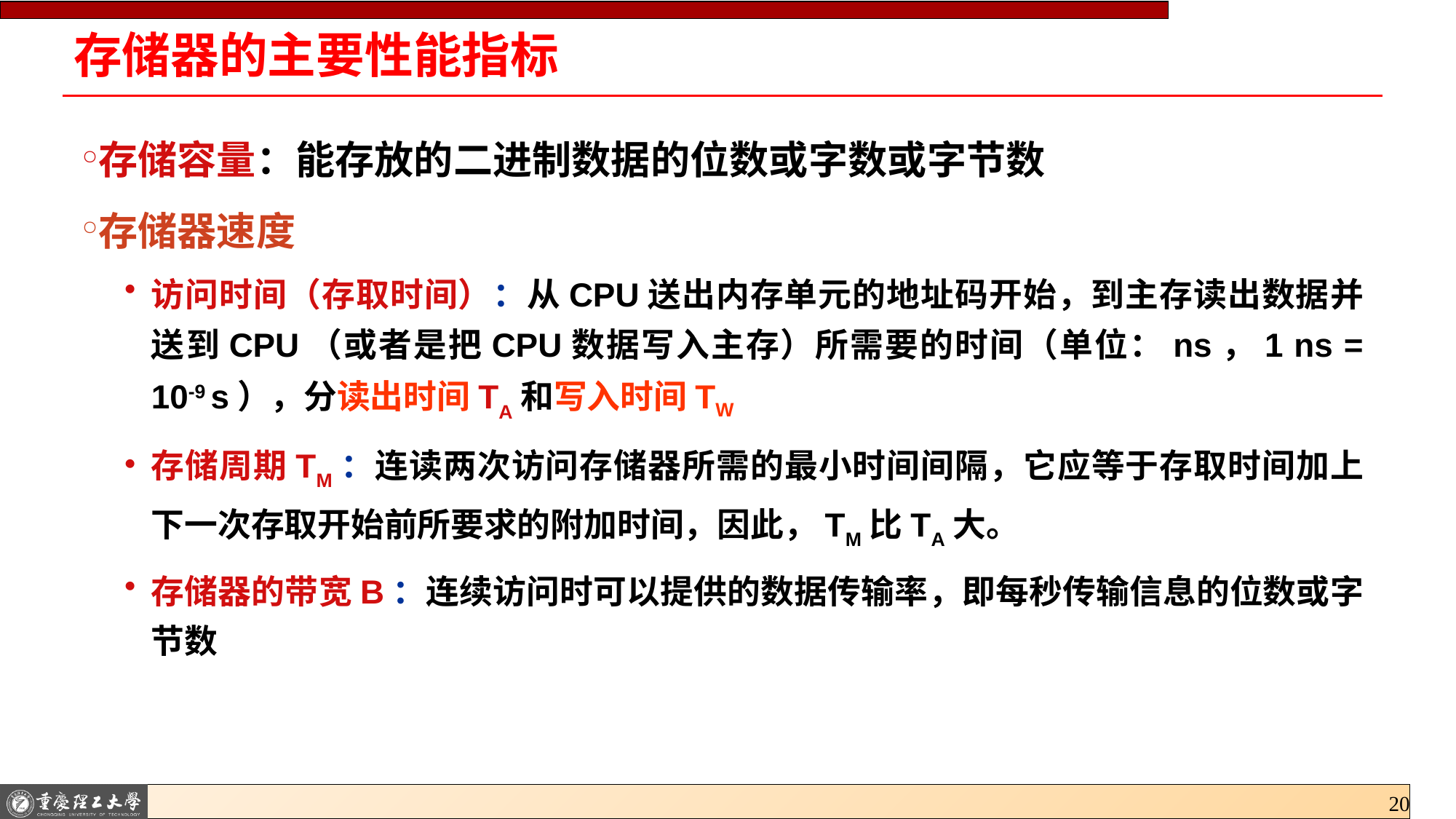

# 存储器的主要性能指标
存储容量：能存放的二进制数据的位数或字数或字节数
存储器速度
访问时间（存取时间）：从CPU送出内存单元的地址码开始，到主存读出数据并送到CPU（或者是把CPU数据写入主存）所需要的时间（单位：ns，1 ns = 10-9 s），分读出时间TA和写入时间TW
存储周期TM：连读两次访问存储器所需的最小时间间隔，它应等于存取时间加上下一次存取开始前所要求的附加时间，因此，TM比TA大。
存储器的带宽B：连续访问时可以提供的数据传输率，即每秒传输信息的位数或字节数